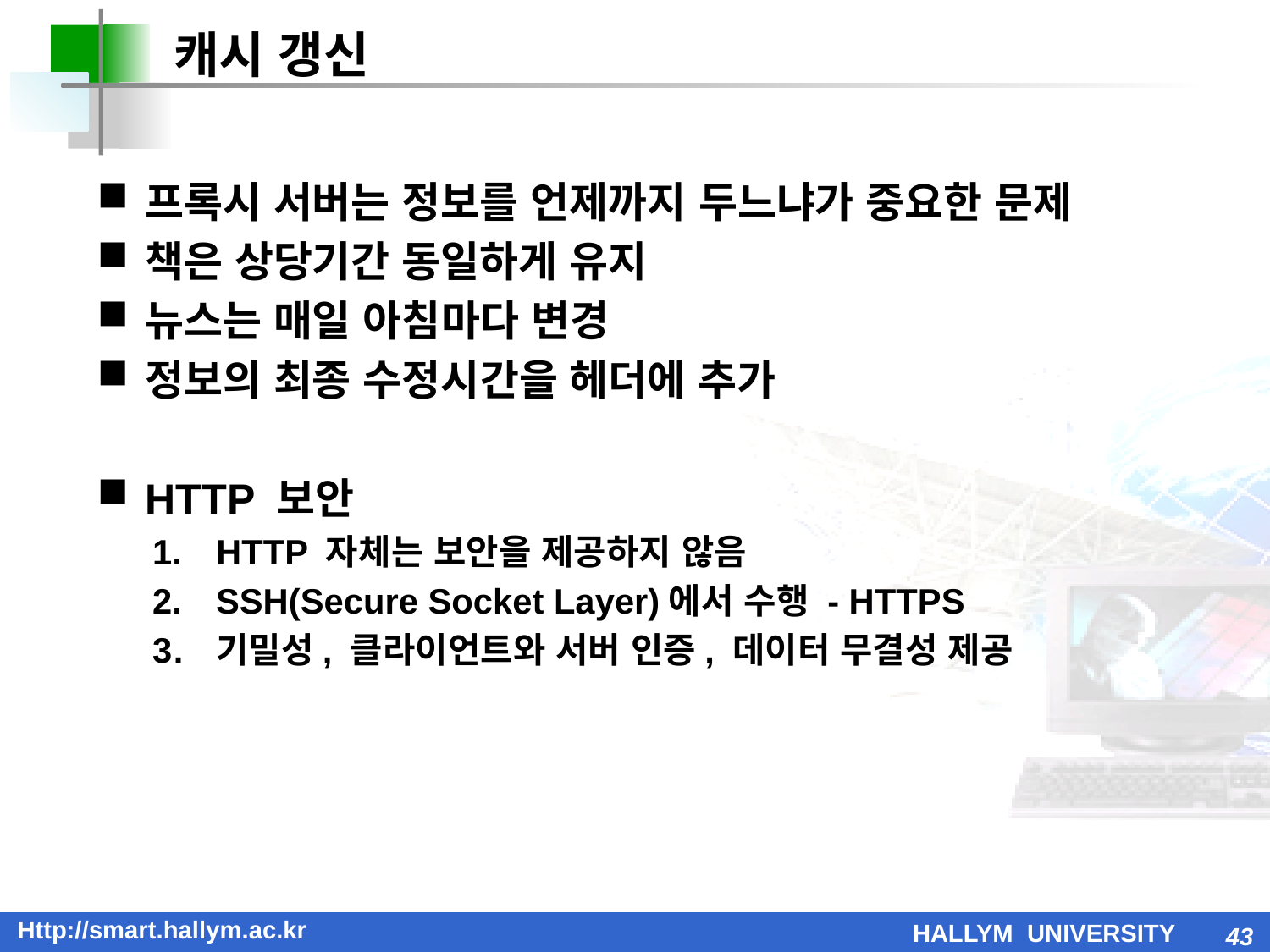

캐시 갱신

프록시 서버는 정보를 언제까지 두느냐가 중요한 문제
책은 상당기간 동일하게 유지
뉴스는 매일 아침마다 변경
정보의 최종 수정시간을 헤더에 추가

HTTP 보안
HTTP 자체는 보안을 제공하지 않음
SSH(Secure Socket Layer)에서 수행 - HTTPS
기밀성, 클라이언트와 서버 인증, 데이터 무결성 제공

43